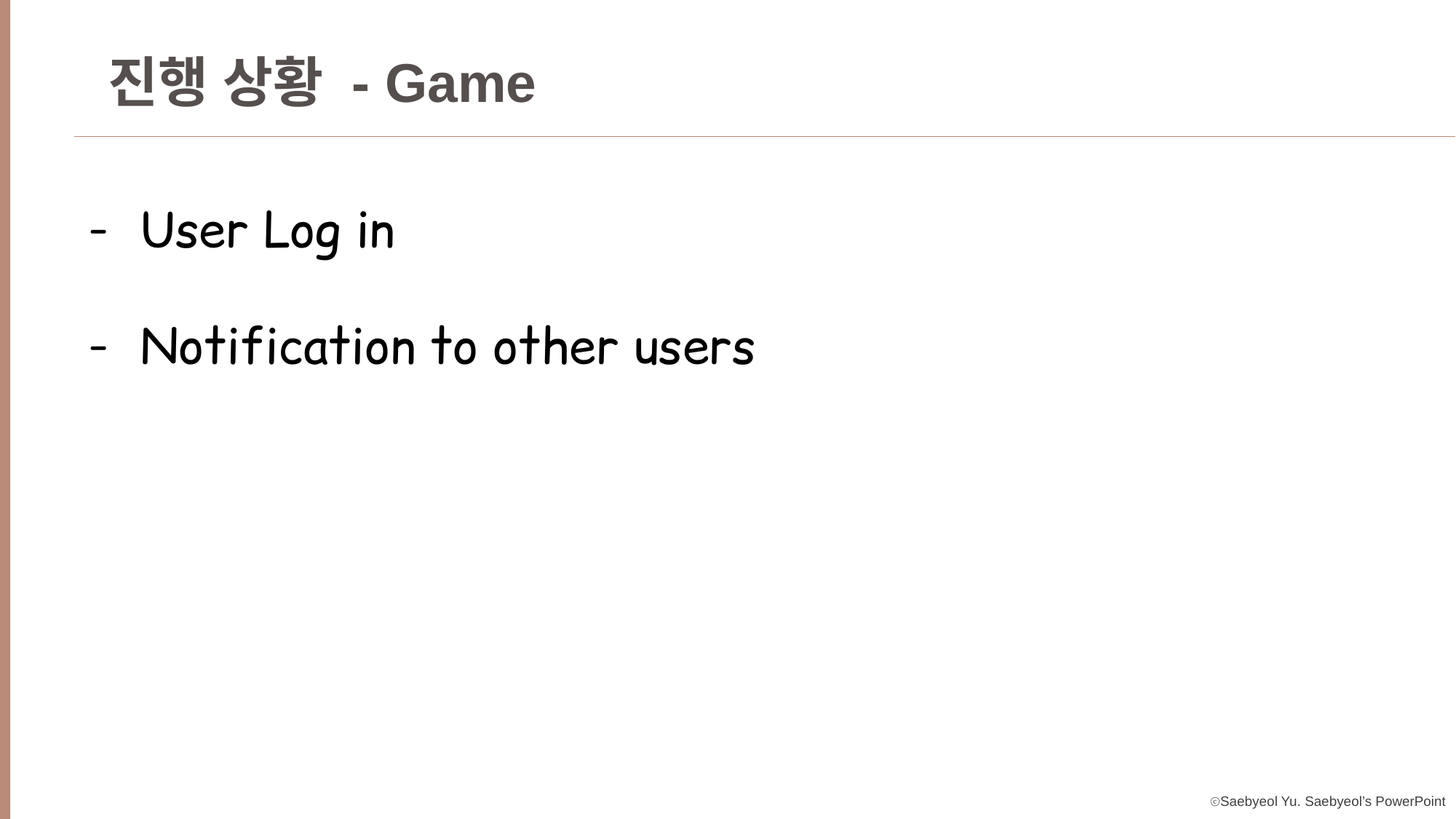

진행 상황 - Game
User Log in

Notification to other users